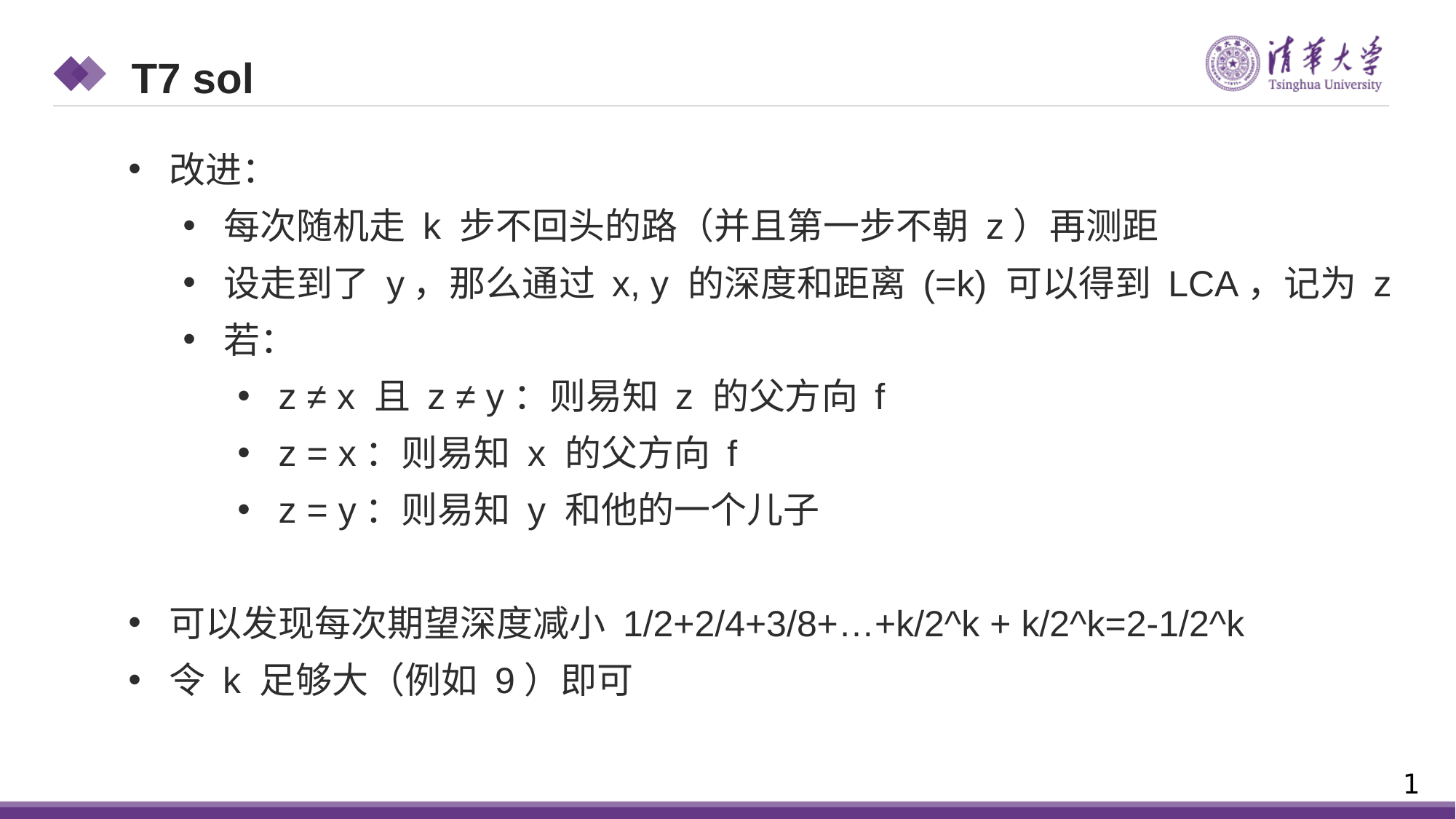

T7 sol
改进：
每次随机走 k 步不回头的路（并且第一步不朝 z）再测距
设走到了 y，那么通过 x, y 的深度和距离 (=k) 可以得到 LCA，记为 z
若：
z ≠ x 且 z ≠ y：则易知 z 的父方向 f
z = x：则易知 x 的父方向 f
z = y：则易知 y 和他的一个儿子

可以发现每次期望深度减小 1/2+2/4+3/8+…+k/2^k + k/2^k=2-1/2^k
令 k 足够大（例如 9）即可
1